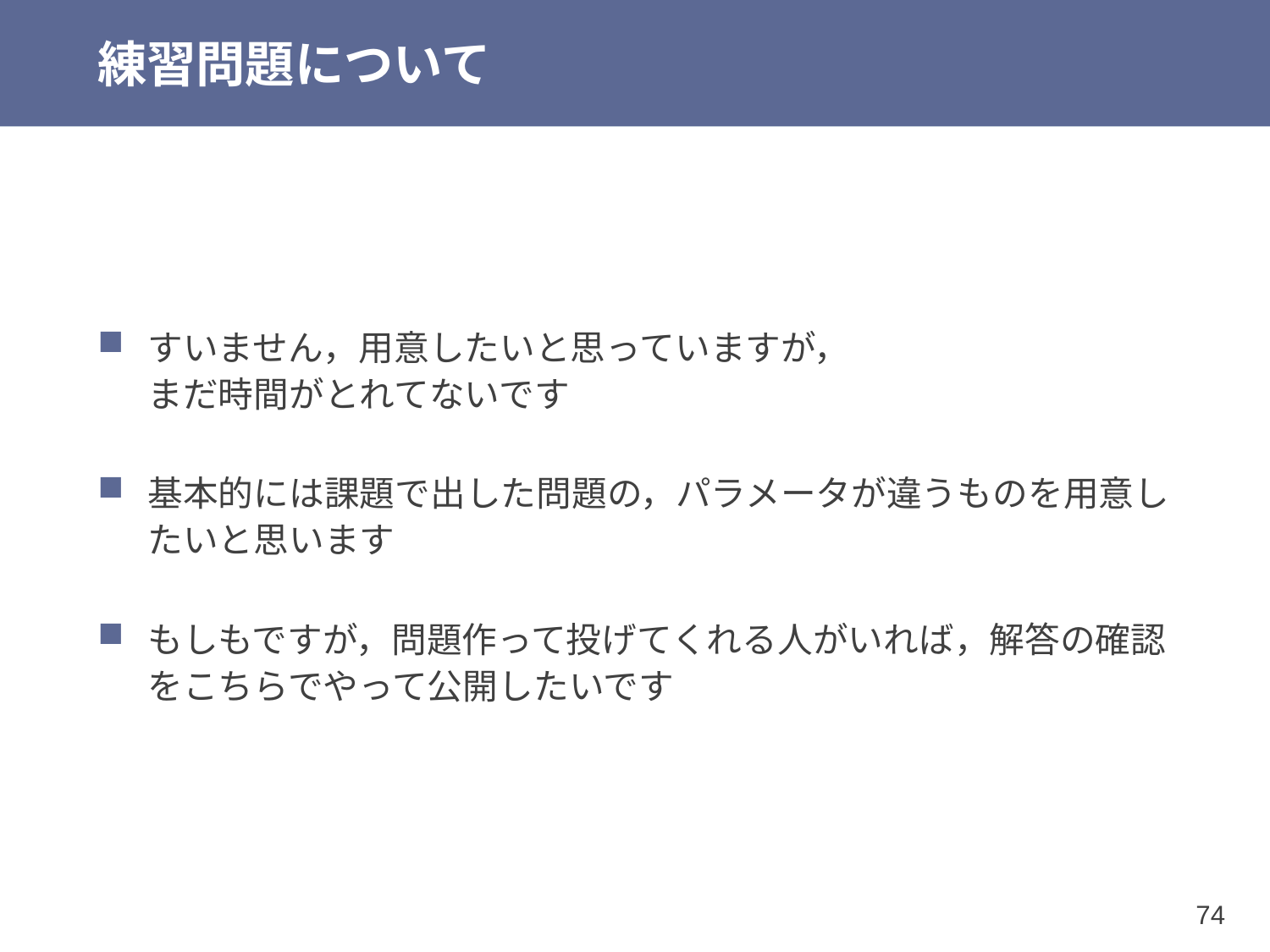

# 練習問題について
すいません，用意したいと思っていますが，
まだ時間がとれてないです
基本的には課題で出した問題の，パラメータが違うものを用意したいと思います
もしもですが，問題作って投げてくれる人がいれば，解答の確認をこちらでやって公開したいです